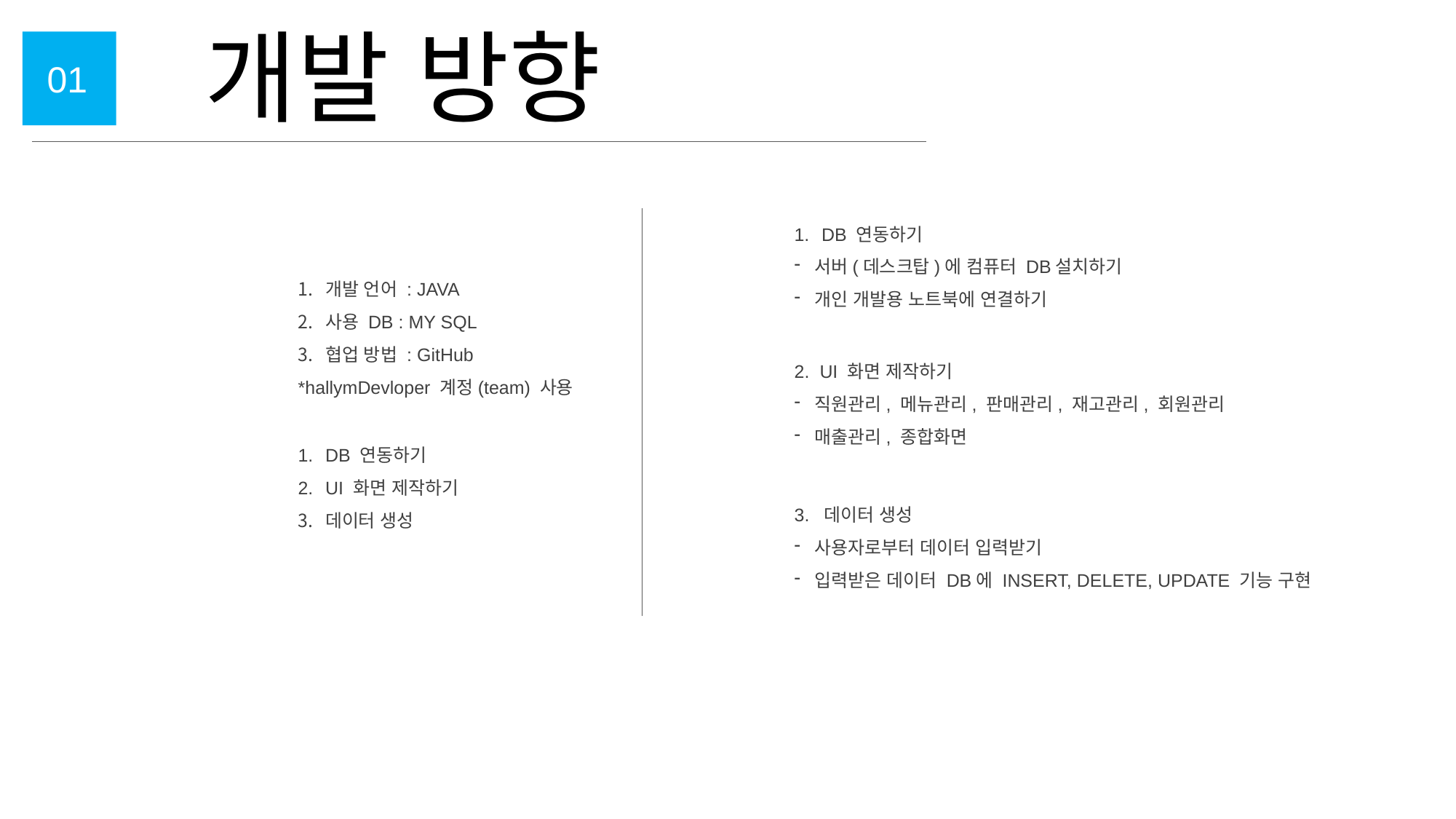

개발 방향

01
DB 연동하기
서버(데스크탑)에 컴퓨터 DB설치하기
개인 개발용 노트북에 연결하기
개발 언어 : JAVA
사용 DB : MY SQL
협업 방법 : GitHub
*hallymDevloper 계정(team) 사용

2.  UI 화면 제작하기
직원관리, 메뉴관리, 판매관리, 재고관리, 회원관리
매출관리, 종합화면

DB 연동하기
UI 화면 제작하기
데이터 생성
3.  데이터 생성
사용자로부터 데이터 입력받기
입력받은 데이터 DB에 INSERT, DELETE, UPDATE 기능 구현